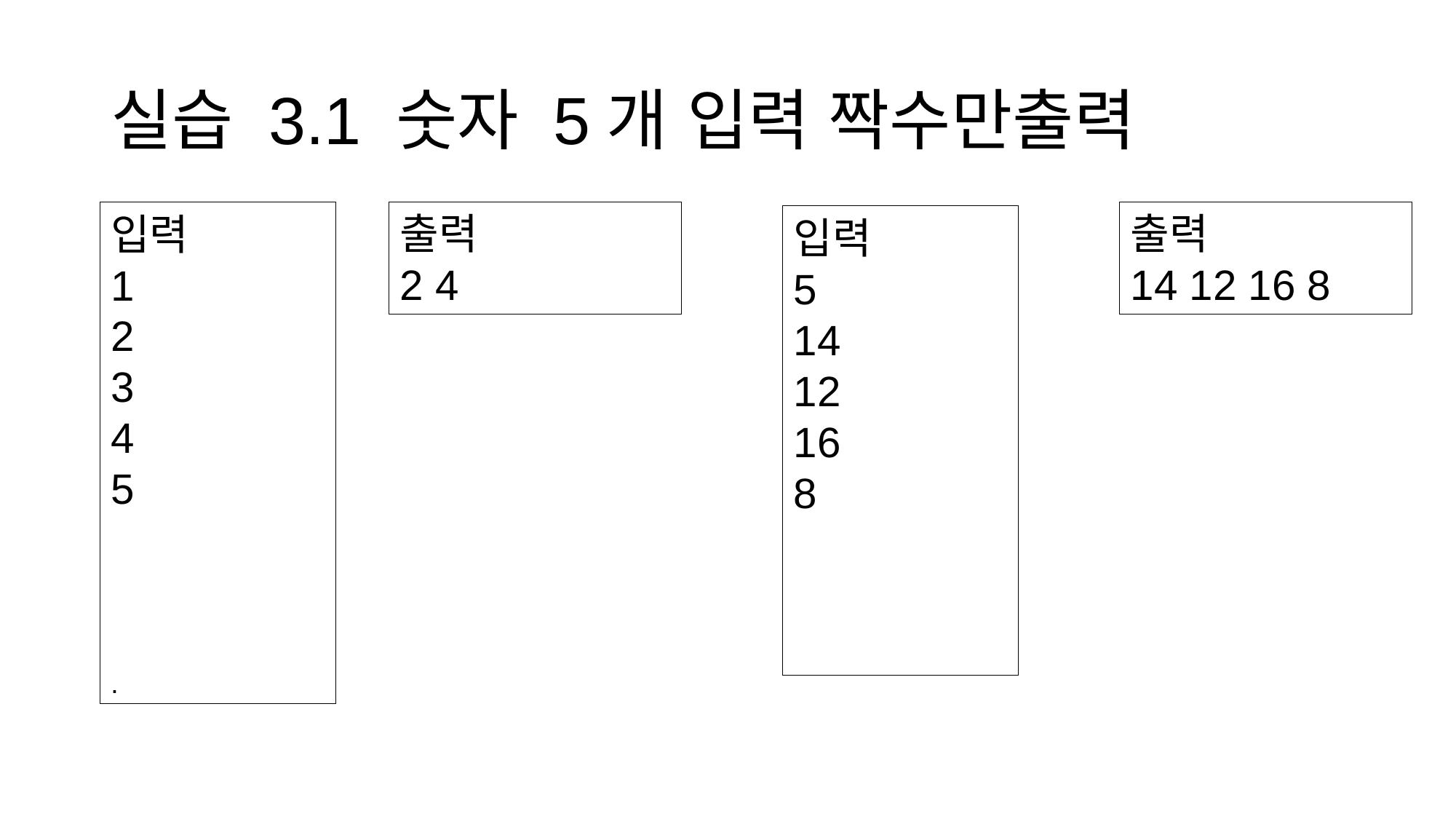

# 실습 3.1 숫자 5개 입력 짝수만출력
입력
1
2
3
4
5

.
출력
2 4
출력
14 12 16 8
입력
5
14
12
16
8